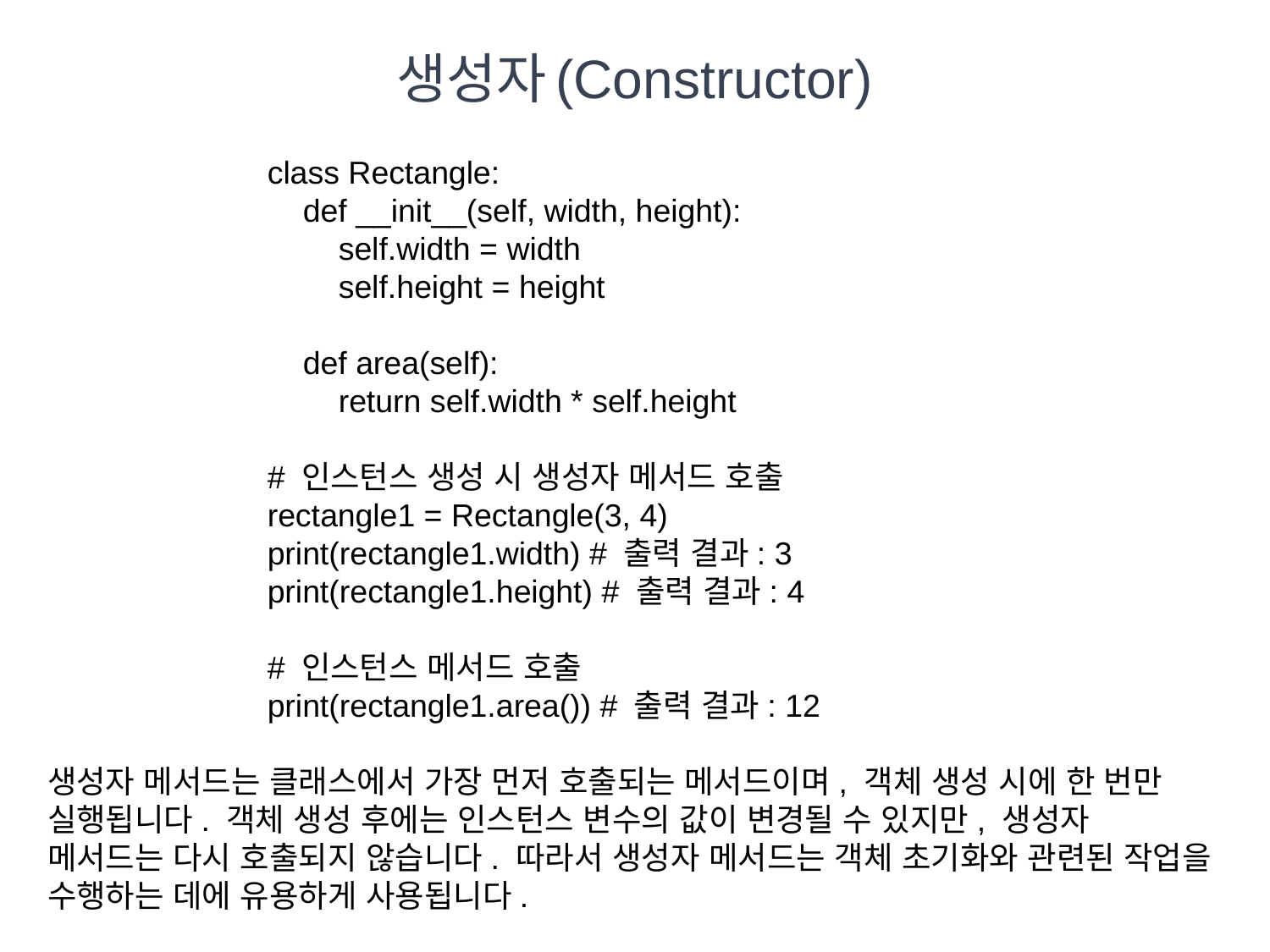

# 생성자(Constructor)
class Rectangle:
    def __init__(self, width, height):
        self.width = width
        self.height = height

    def area(self):
        return self.width * self.height

# 인스턴스 생성 시 생성자 메서드 호출
rectangle1 = Rectangle(3, 4)
print(rectangle1.width) # 출력 결과: 3
print(rectangle1.height) # 출력 결과: 4

# 인스턴스 메서드 호출
print(rectangle1.area()) # 출력 결과: 12
생성자 메서드는 클래스에서 가장 먼저 호출되는 메서드이며, 객체 생성 시에 한 번만 실행됩니다. 객체 생성 후에는 인스턴스 변수의 값이 변경될 수 있지만, 생성자 메서드는 다시 호출되지 않습니다. 따라서 생성자 메서드는 객체 초기화와 관련된 작업을 수행하는 데에 유용하게 사용됩니다.